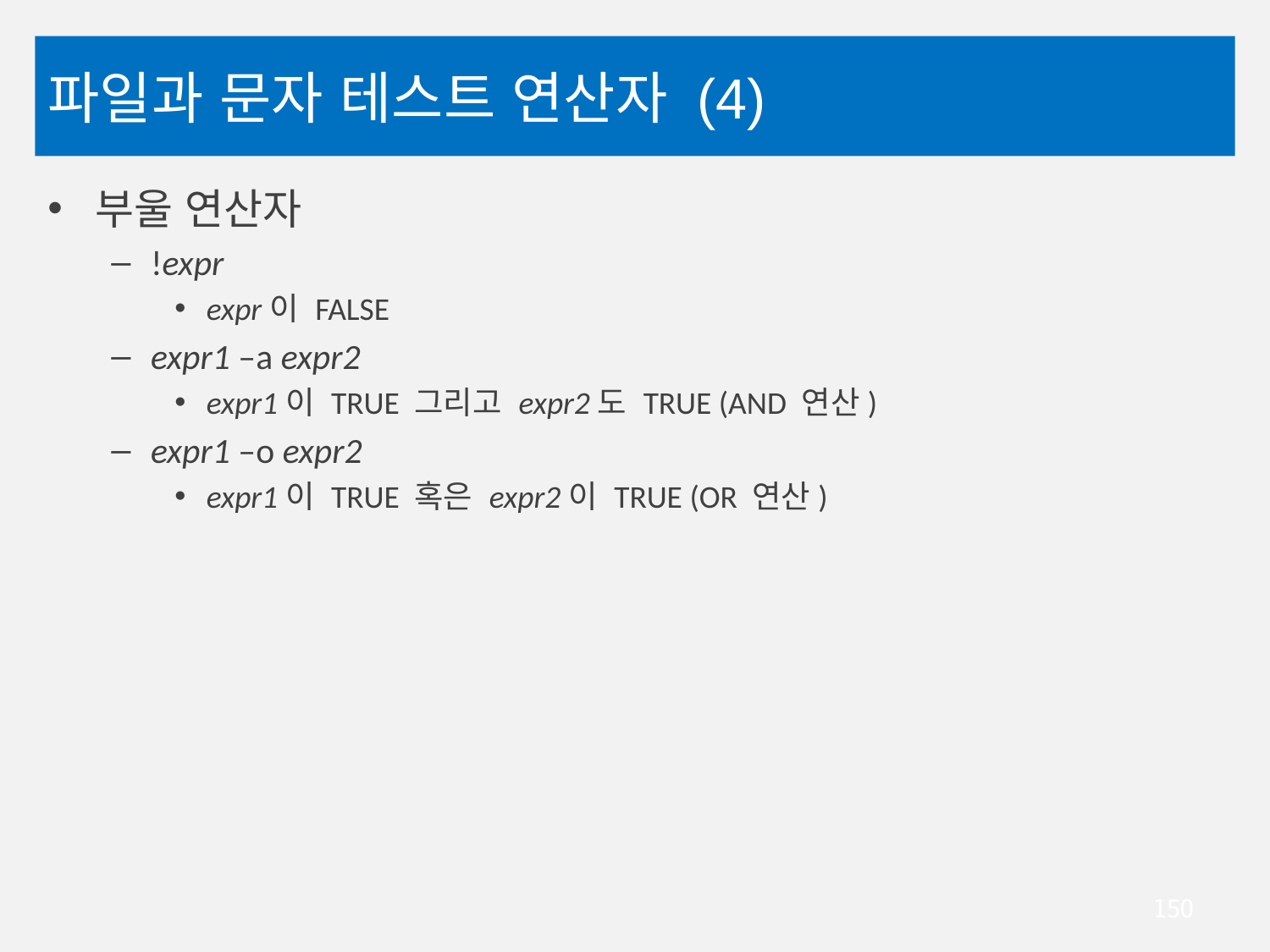

# 파일과 문자 테스트 연산자 (4)
부울 연산자
!expr
expr이 FALSE
expr1 –a expr2
expr1이 TRUE 그리고 expr2도 TRUE (AND 연산)
expr1 –o expr2
expr1이 TRUE 혹은 expr2이 TRUE (OR 연산)
150